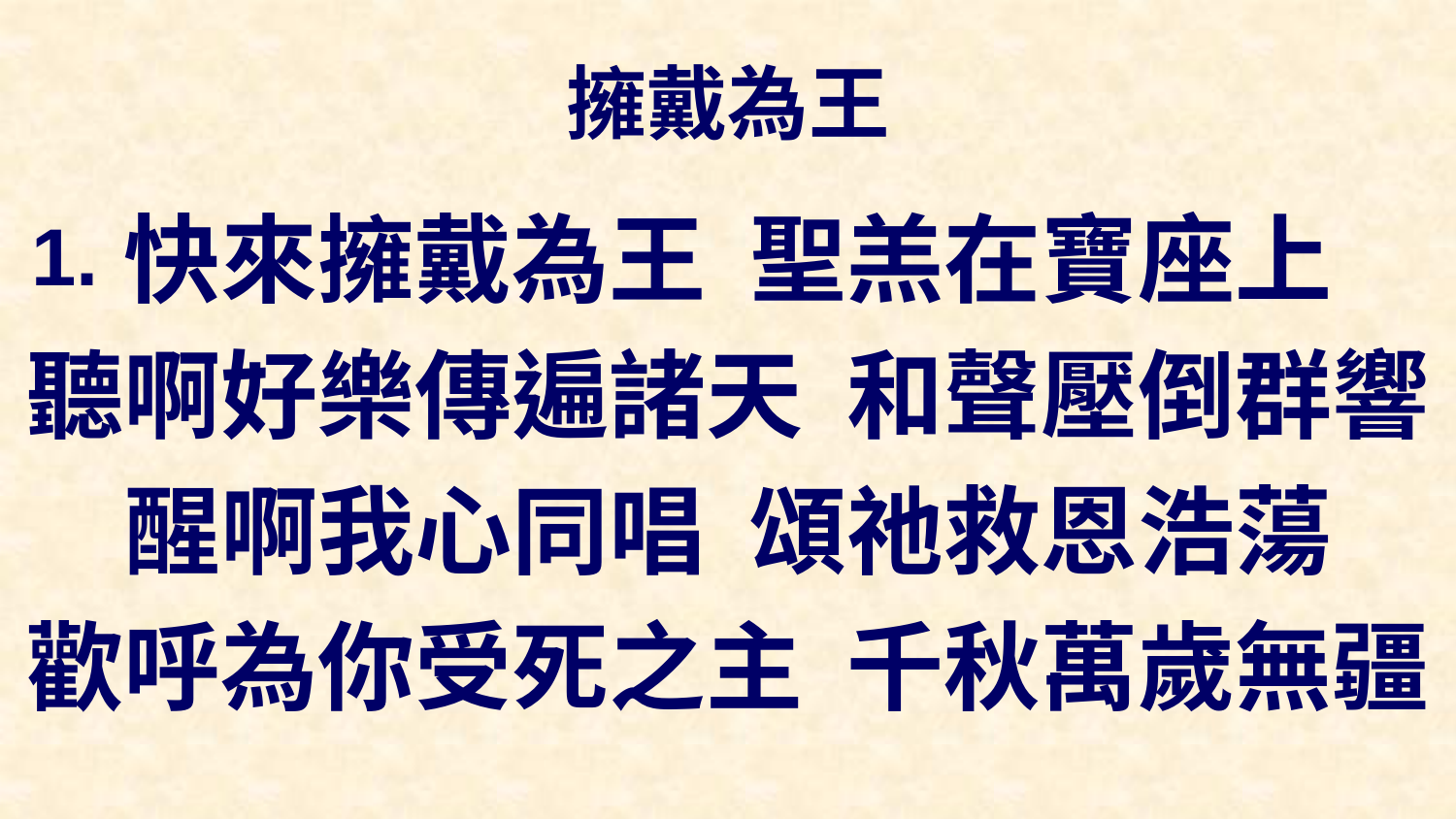

# 擁戴為王
快來擁戴為王  聖羔在寶座上
聽啊好樂傳遍諸天  和聲壓倒群響
醒啊我心同唱  頌祂救恩浩蕩
歡呼為你受死之主  千秋萬歲無疆

1.